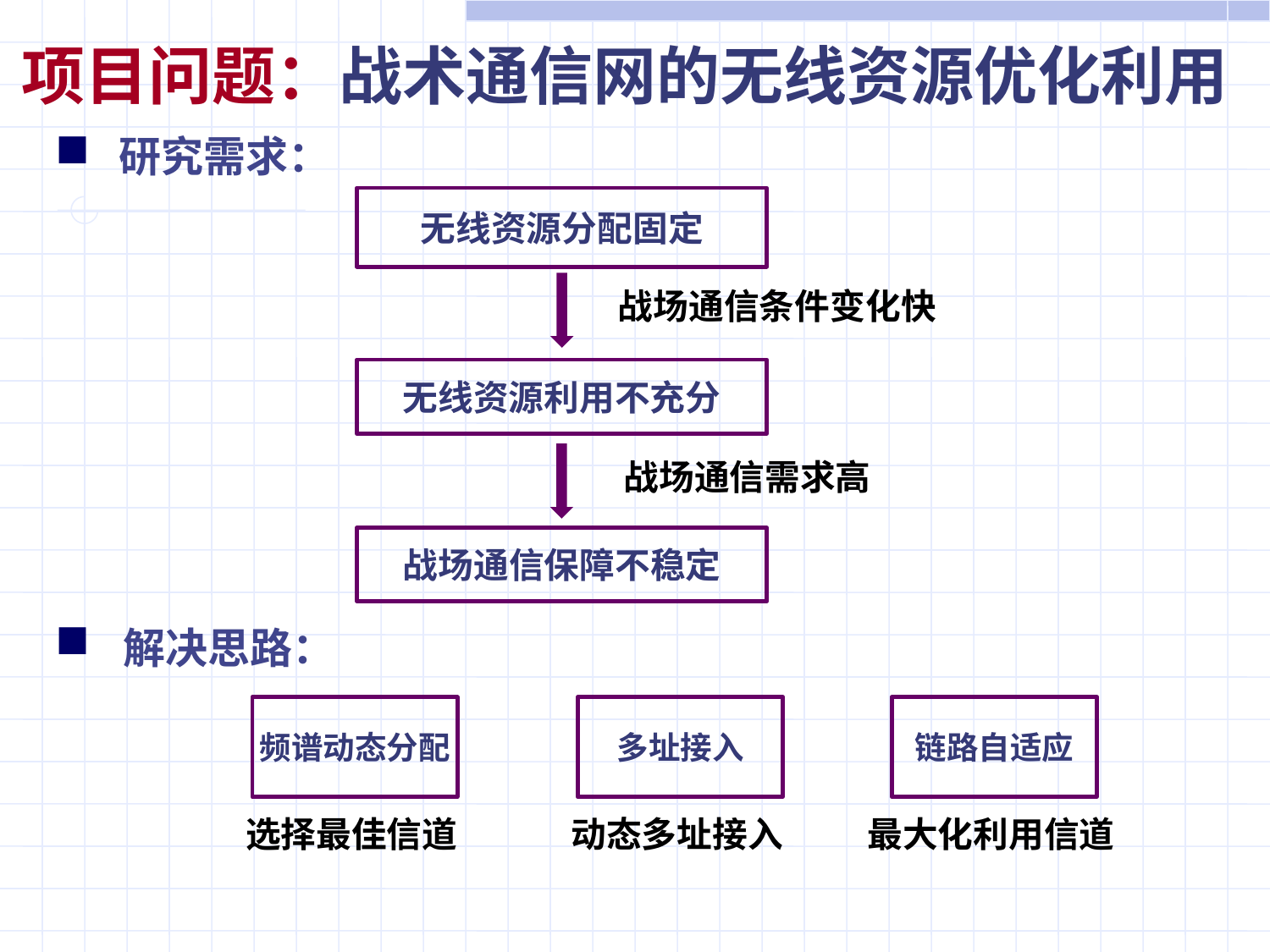

项目问题：战术通信网的无线资源优化利用
研究需求：

 解决思路：

无线资源分配固定
战场通信条件变化快

无线资源利用不充分
战场通信需求高

战场通信保障不稳定
频谱动态分配
选择最佳信道
多址接入
动态多址接入
链路自适应
最大化利用信道
2